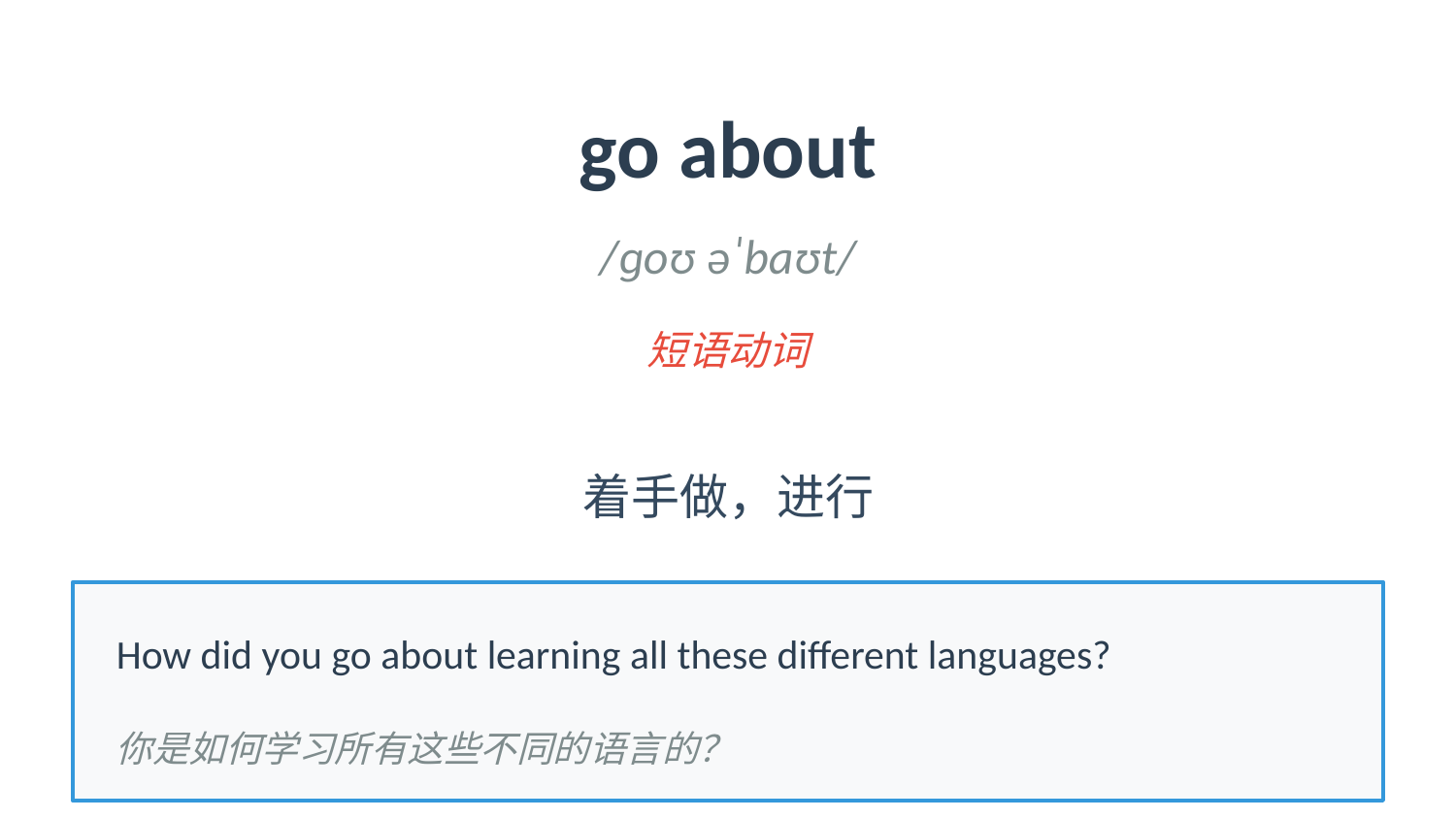

go about
/ɡoʊ əˈbaʊt/
短语动词
着手做，进行

How did you go about learning all these different languages?

你是如何学习所有这些不同的语言的？